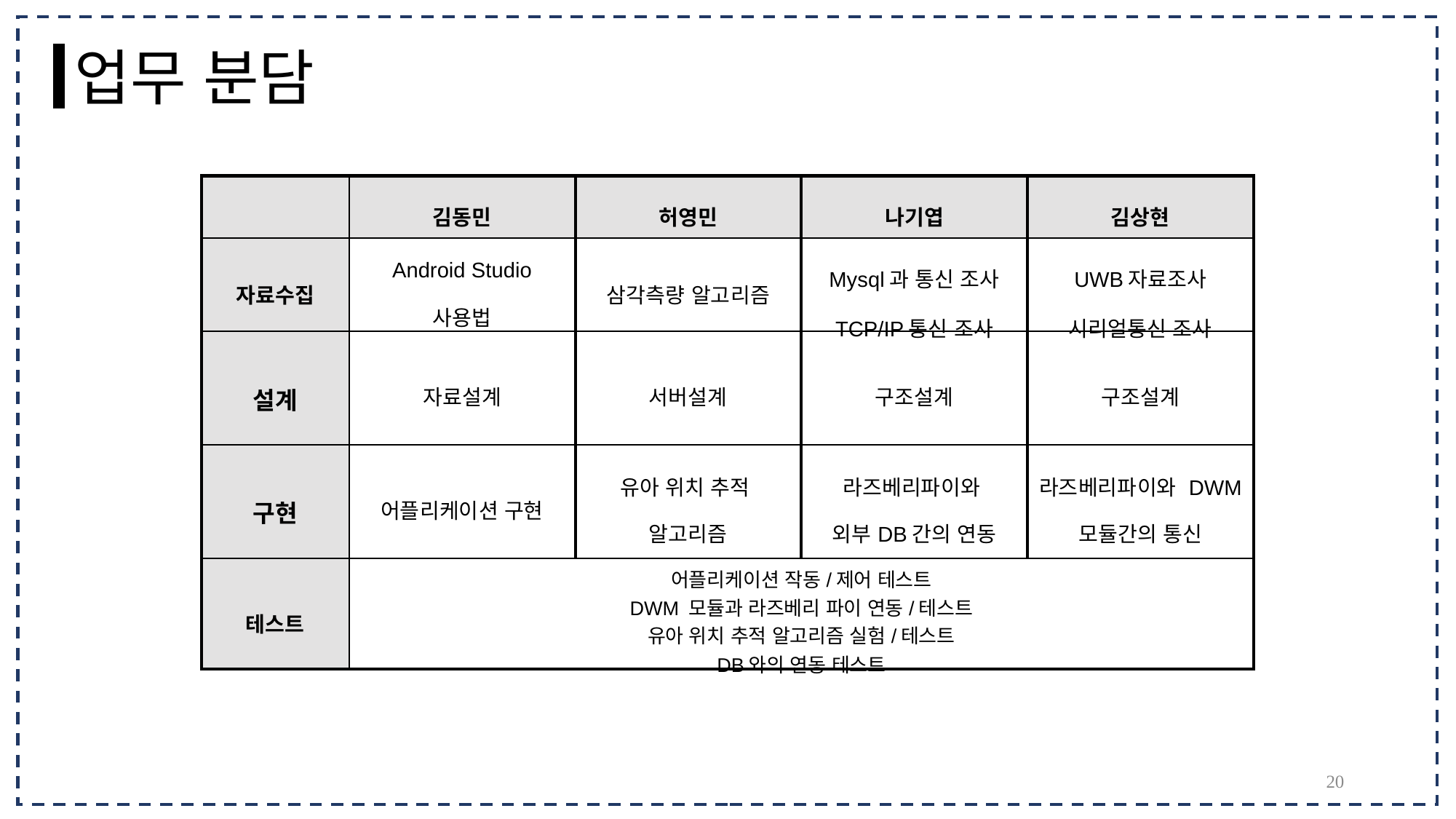

업무 분담

|  | 김동민 | 허영민 | 나기엽 | 김상현 |
| --- | --- | --- | --- | --- |
| 자료수집 | Android Studio 사용법 | 삼각측량 알고리즘 | Mysql과 통신 조사 TCP/IP통신 조사 | UWB자료조사 시리얼통신 조사 |
| 설계 | 자료설계 | 서버설계 | 구조설계 | 구조설계 |
| 구현 | 어플리케이션 구현 | 유아 위치 추적 알고리즘 | 라즈베리파이와 외부DB간의 연동 | 라즈베리파이와 DWM 모듈간의 통신 |
| 테스트 | 어플리케이션 작동/제어 테스트 DWM 모듈과 라즈베리 파이 연동/테스트 유아 위치 추적 알고리즘 실험/테스트 DB와의 연동 테스트 |  |  |  |
20